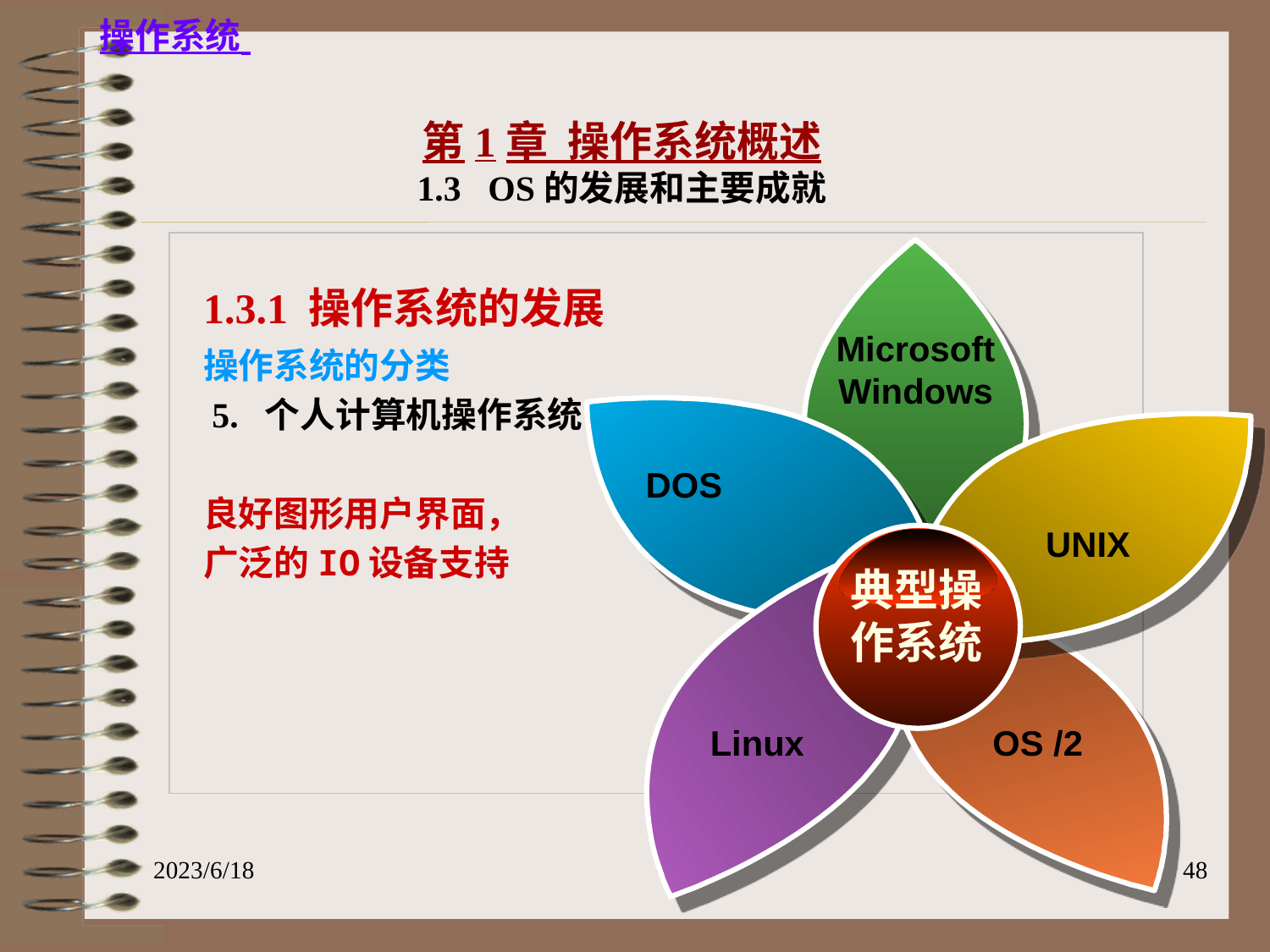

第1章  操作系统概述
1.3   OS的发展和主要成就

1.3.1 操作系统的发展
操作系统的分类
 5.  个人计算机操作系统

良好图形用户界面，
广泛的IO设备支持

Microsoft
Windows

DOS
UNIX

典型操
作系统

Linux
OS /2
2023/6/18
48